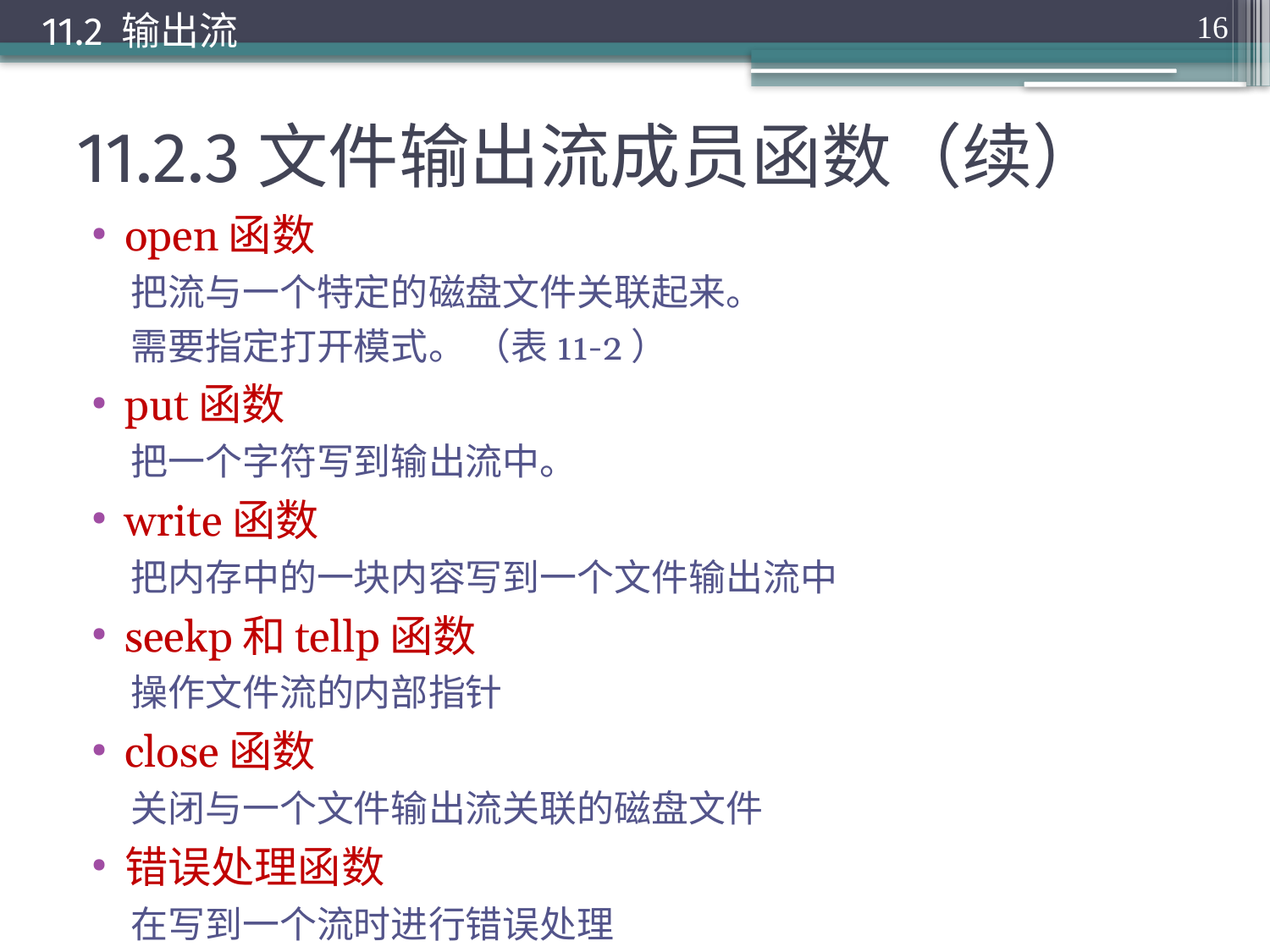

11.2 输出流
16
# 11.2.3文件输出流成员函数（续）
open函数
把流与一个特定的磁盘文件关联起来。
需要指定打开模式。 （表11-2）
put函数
把一个字符写到输出流中。
write函数
把内存中的一块内容写到一个文件输出流中
seekp和tellp函数
操作文件流的内部指针
close函数
关闭与一个文件输出流关联的磁盘文件
错误处理函数
在写到一个流时进行错误处理